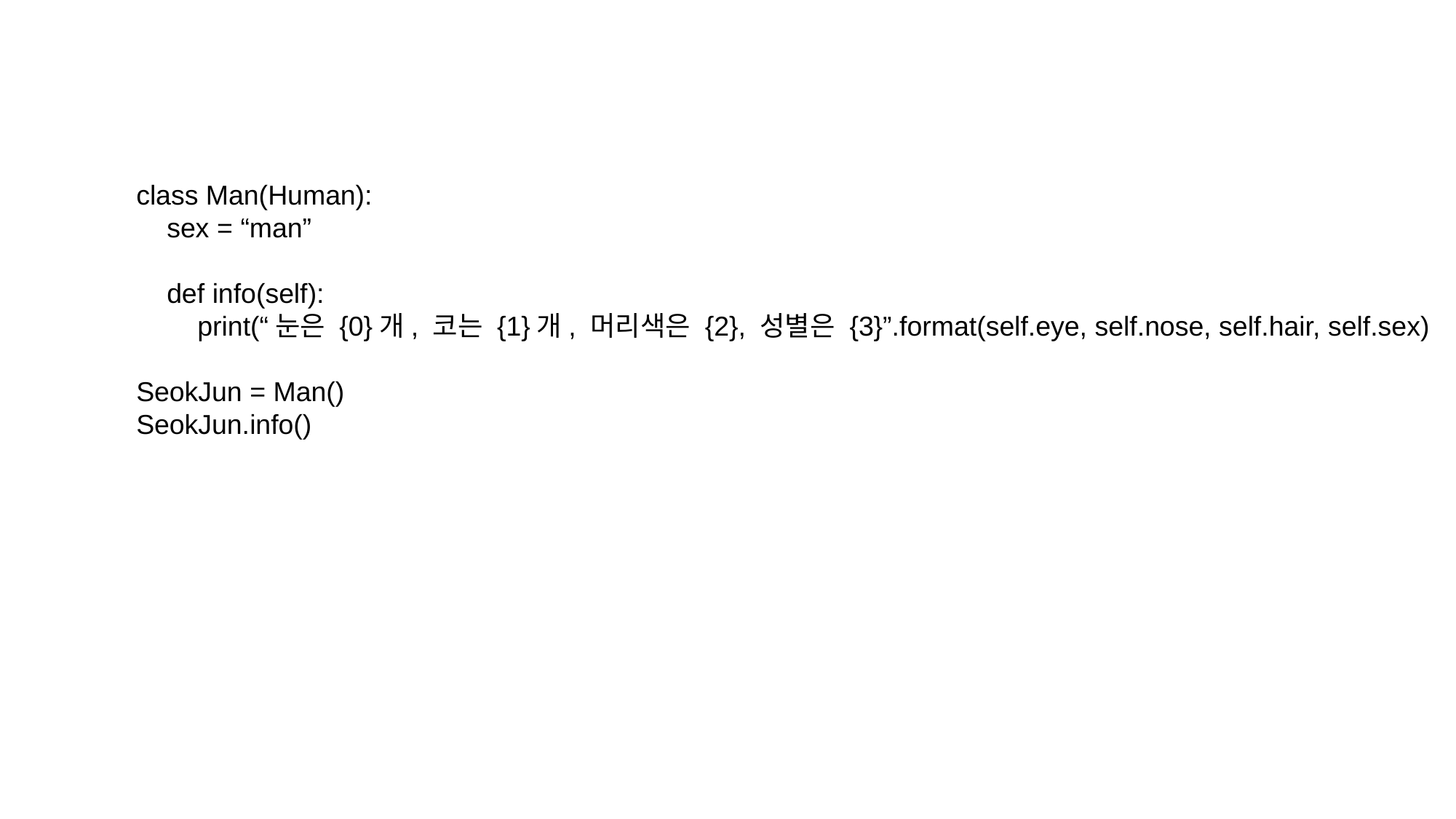

class Man(Human):
    sex = “man”

    def info(self):
        print(“눈은 {0}개, 코는 {1}개, 머리색은 {2}, 성별은 {3}”.format(self.eye, self.nose, self.hair, self.sex)

SeokJun = Man()
SeokJun.info()